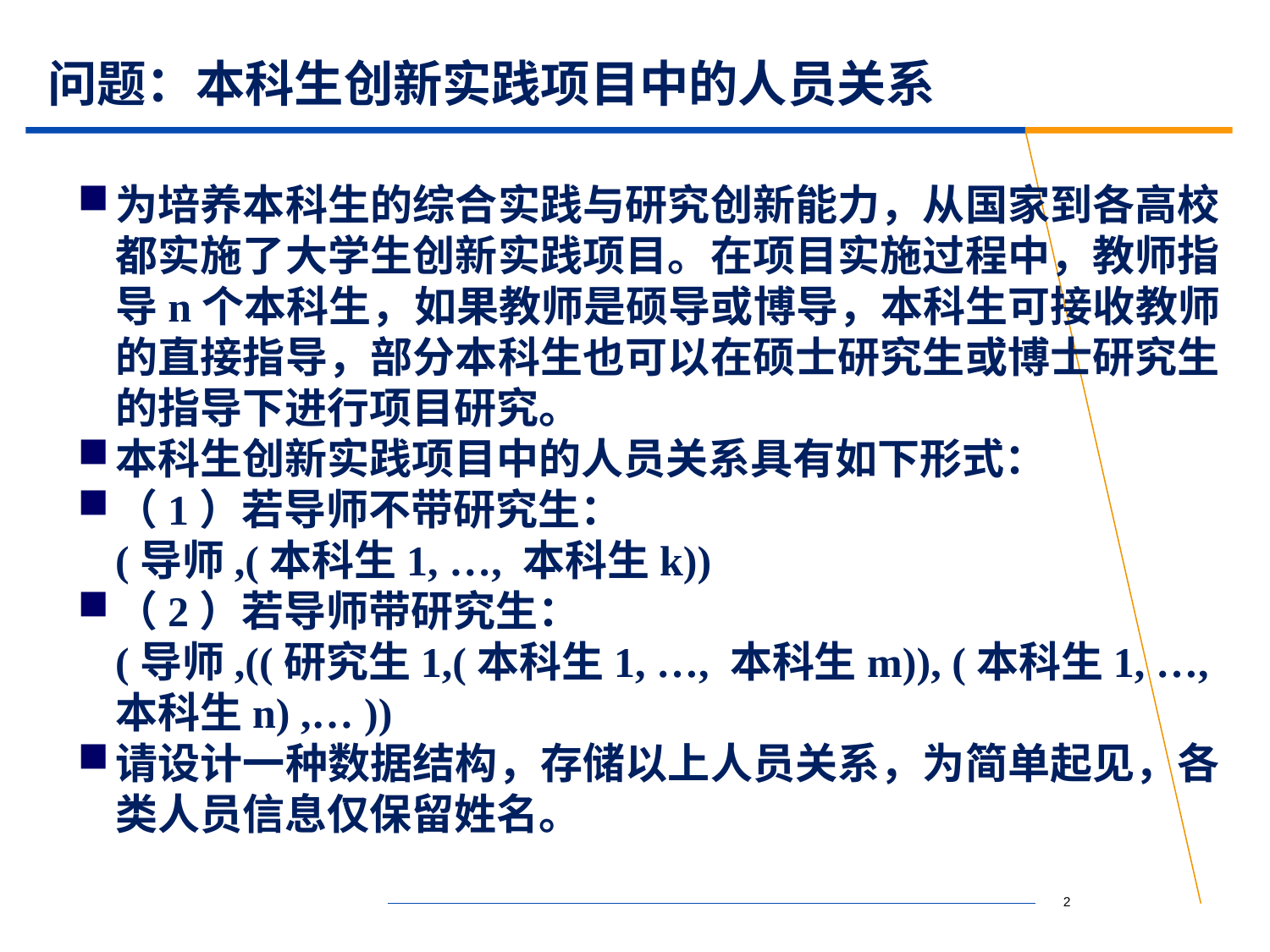

# 问题：本科生创新实践项目中的人员关系
为培养本科生的综合实践与研究创新能力，从国家到各高校都实施了大学生创新实践项目。在项目实施过程中，教师指导n个本科生，如果教师是硕导或博导，本科生可接收教师的直接指导，部分本科生也可以在硕士研究生或博士研究生的指导下进行项目研究。
本科生创新实践项目中的人员关系具有如下形式：
（1）若导师不带研究生：
(导师,(本科生1, …, 本科生k))
（2）若导师带研究生：
(导师,((研究生1,(本科生1, …, 本科生m)), (本科生1, …, 本科生n) ,… ))
请设计一种数据结构，存储以上人员关系，为简单起见，各类人员信息仅保留姓名。